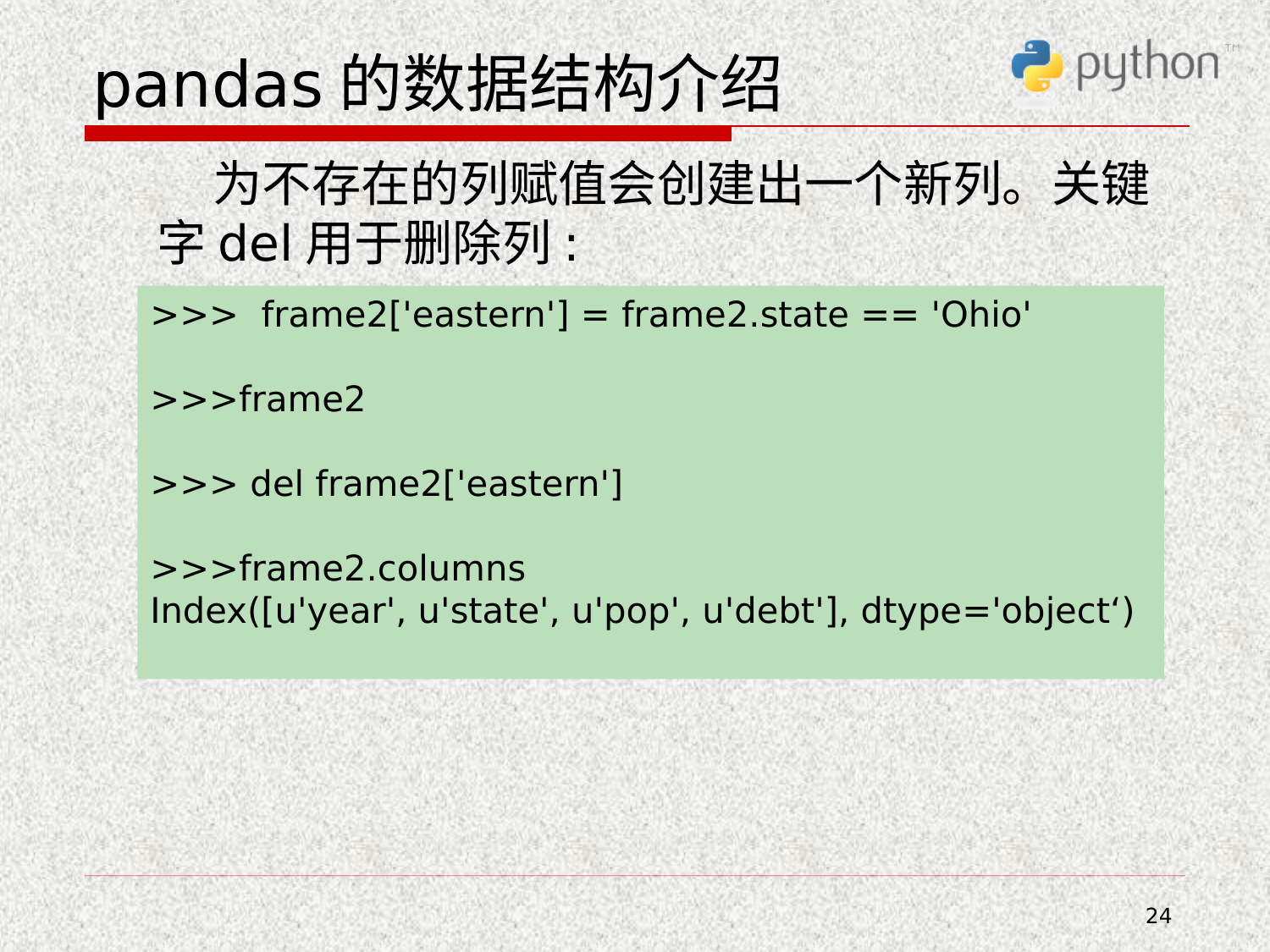

# pandas的数据结构介绍
          为不存在的列赋值会创建出一个新列。关键字del用于删除列:

>>>  frame2['eastern'] = frame2.state == 'Ohio'

>>>frame2

>>> del frame2['eastern']

>>>frame2.columns
Index([u'year', u'state', u'pop', u'debt'], dtype='object‘)

24